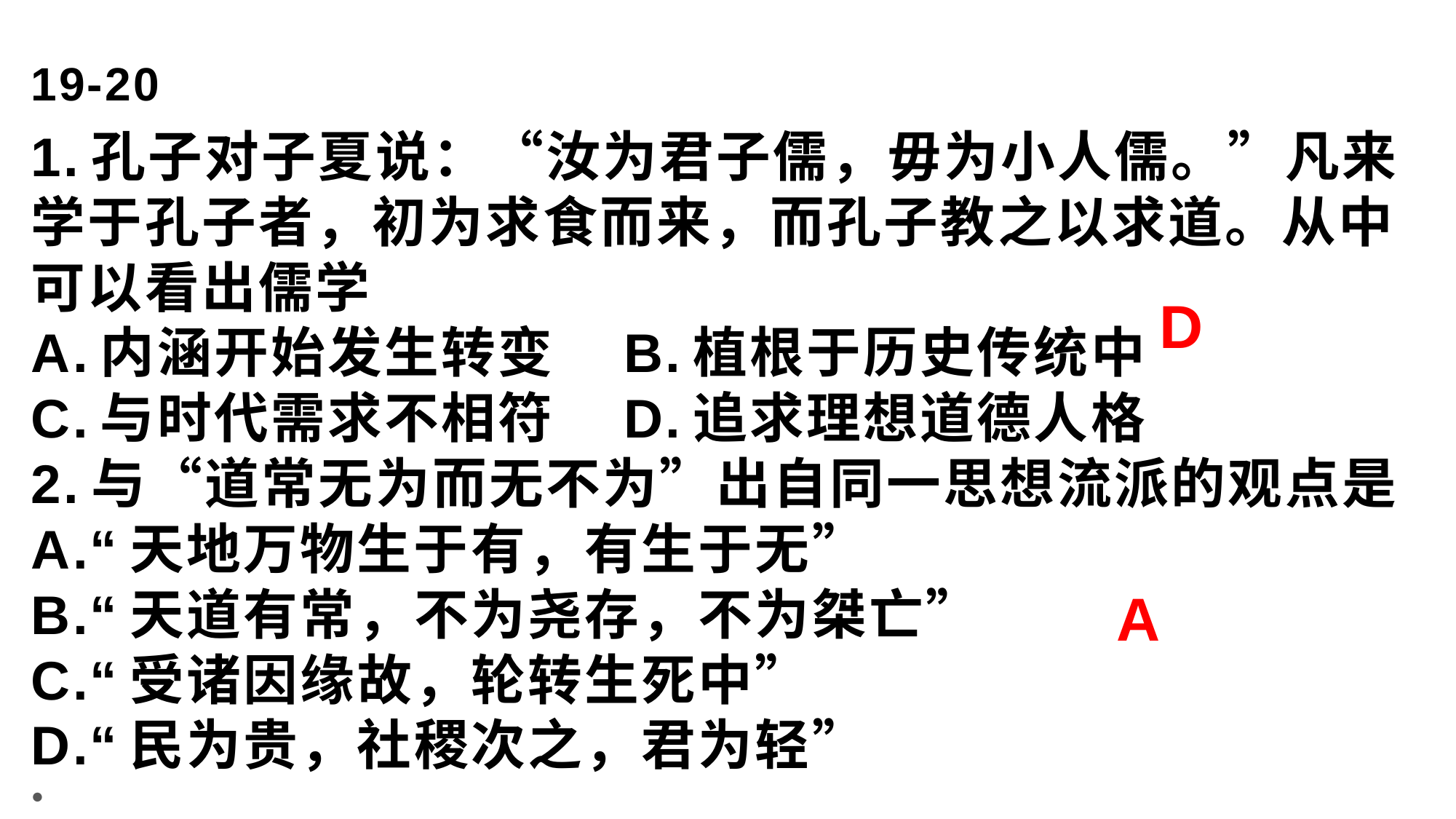

19-20
1.孔子对子夏说：“汝为君子儒，毋为小人儒。”凡来学于孔子者，初为求食而来，而孔子教之以求道。从中可以看出儒学
A.内涵开始发生转变    B.植根于历史传统中
C.与时代需求不相符    D.追求理想道德人格
2.与“道常无为而无不为”出自同一思想流派的观点是
A.“天地万物生于有，有生于无”
B.“天道有常，不为尧存，不为桀亡”
C.“受诸因缘故，轮转生死中”
D.“民为贵，社稷次之，君为轻”

D
A